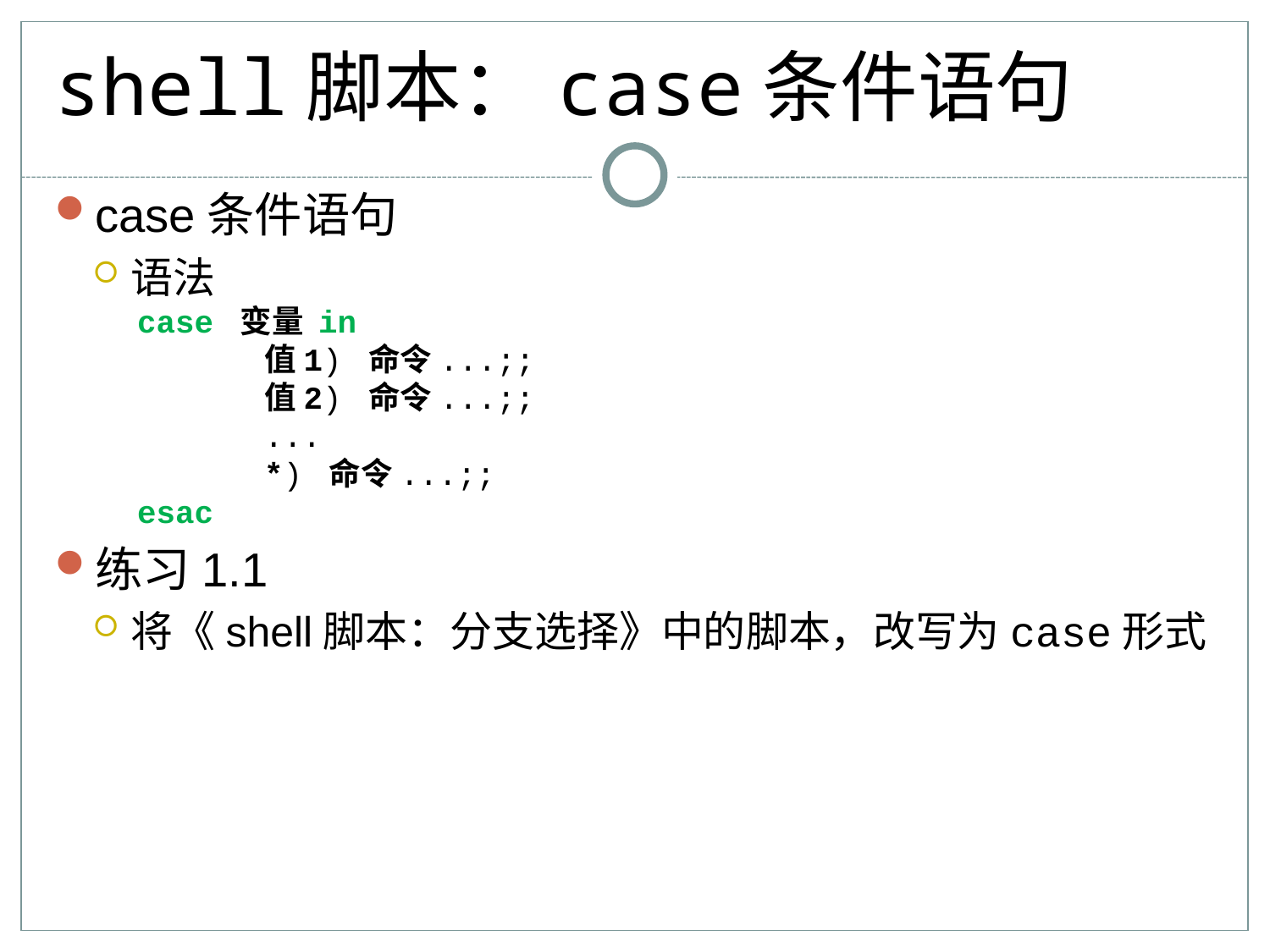

# shell脚本：case条件语句
case条件语句
语法
case 变量 in
	值1) 命令...;;
	值2) 命令...;;
	...
	*) 命令...;;
esac
练习1.1
将《shell脚本：分支选择》中的脚本，改写为case形式